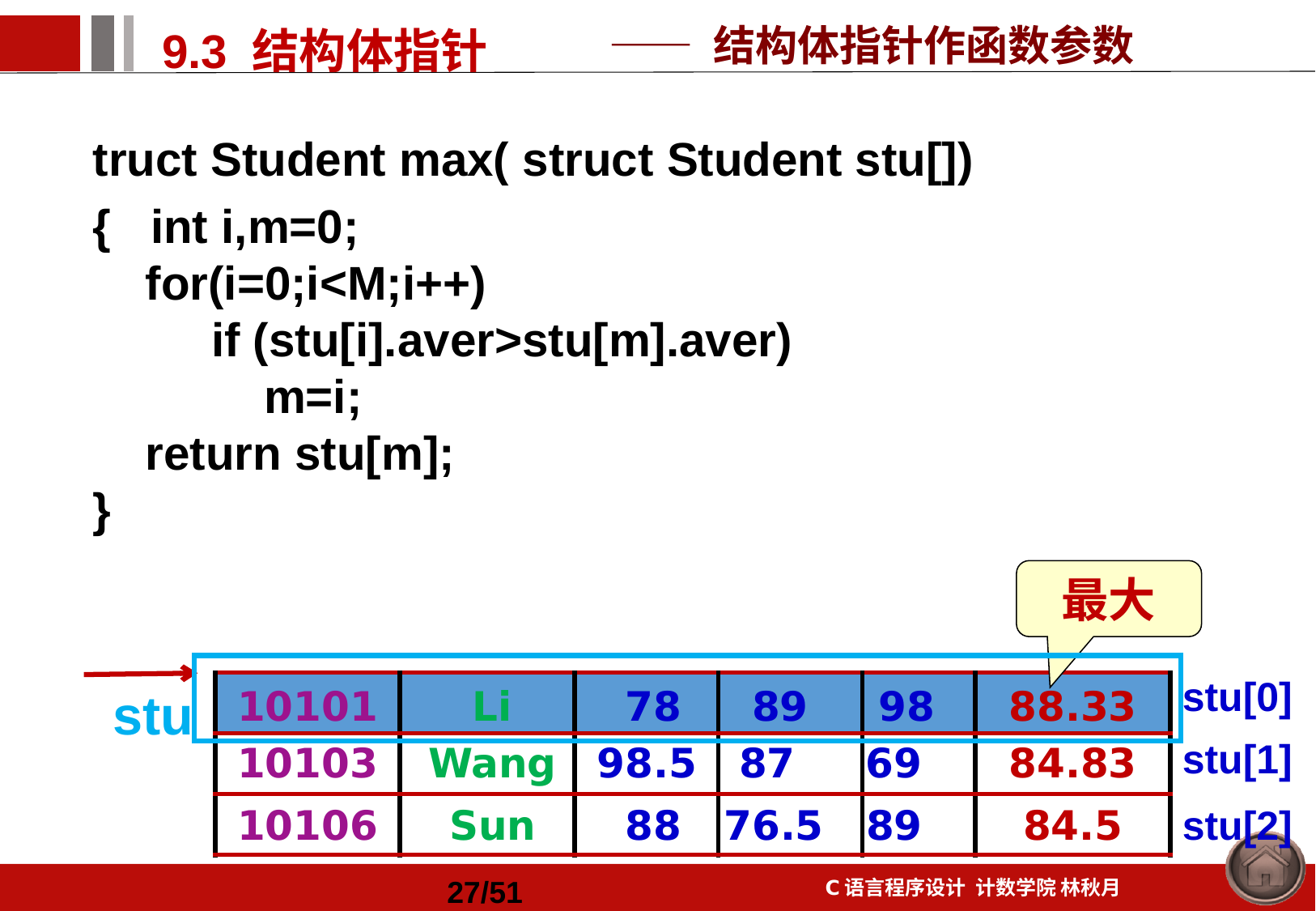

—— 结构体指针作函数参数
truct Student max( struct Student stu[])
{   int i,m=0;
    for(i=0;i<M;i++)
         if (stu[i].aver>stu[m].aver)
             m=i;
    return stu[m];
}
最大

stu[0]
|  |  |  |  |  |  |
| --- | --- | --- | --- | --- | --- |
|  |  |  |  |  |  |
|  |  |  |  |  |  |
10101
Li
78     89     98
88.33
stu
stu[1]
10103
Wang
98.5   87     69
84.83
10106
Sun
  88   76.5   89
84.5
stu[2]